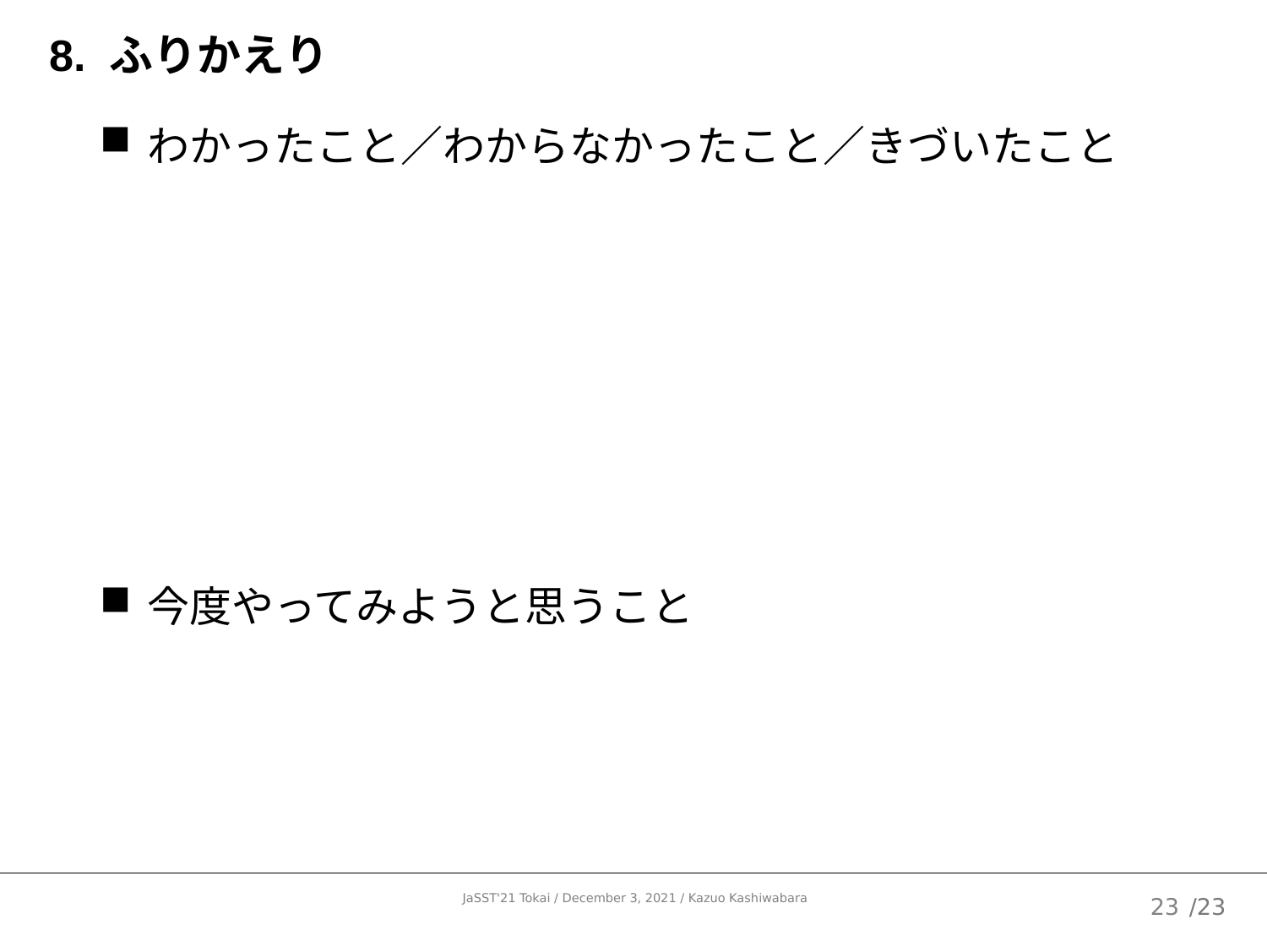

# 8. ふりかえり
わかったこと／わからなかったこと／きづいたこと

今度やってみようと思うこと
23